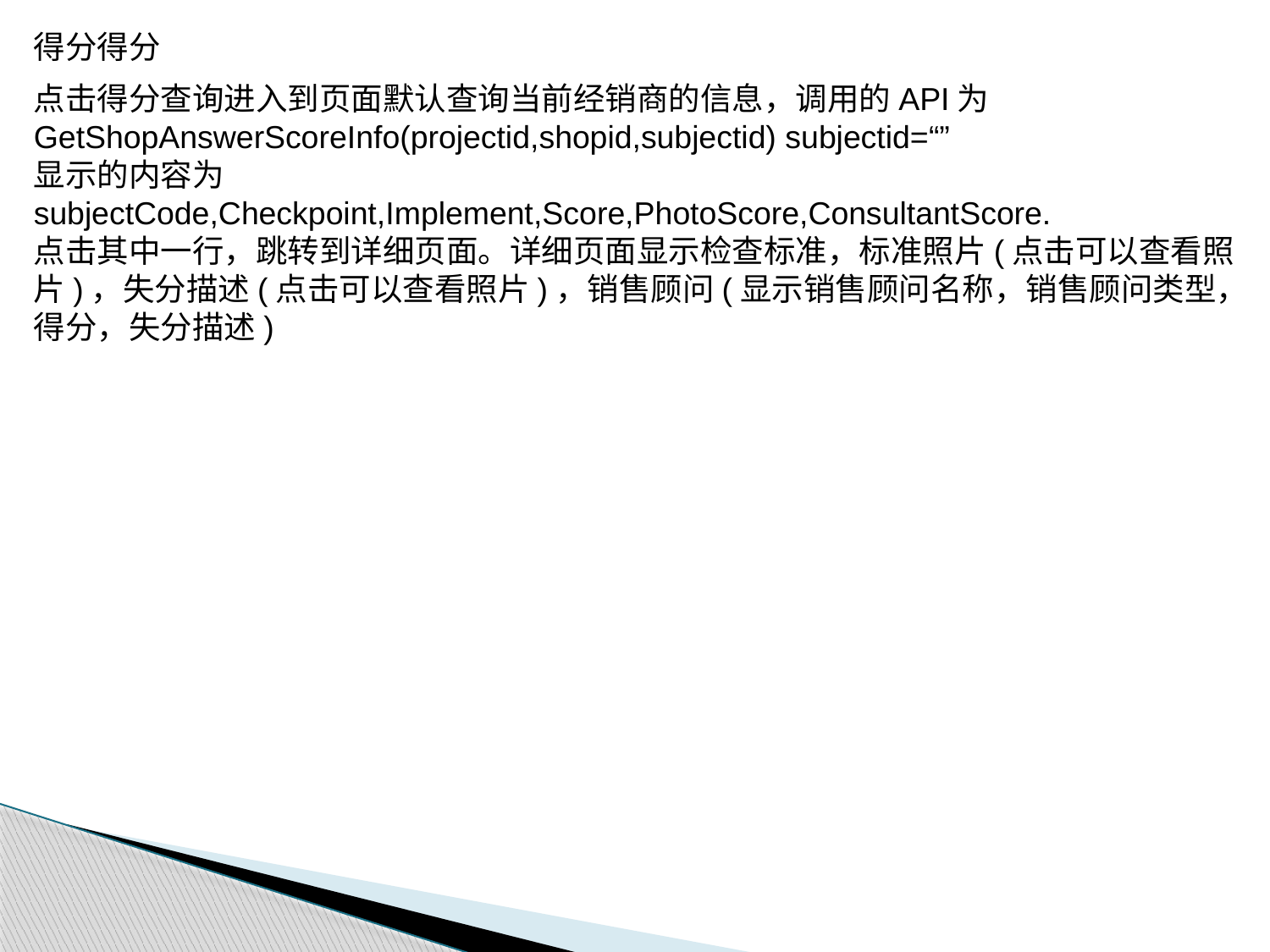

得分得分
点击得分查询进入到页面默认查询当前经销商的信息，调用的API为GetShopAnswerScoreInfo(projectid,shopid,subjectid) subjectid=“”
显示的内容为subjectCode,Checkpoint,Implement,Score,PhotoScore,ConsultantScore.
点击其中一行，跳转到详细页面。详细页面显示检查标准，标准照片(点击可以查看照片)，失分描述(点击可以查看照片)，销售顾问(显示销售顾问名称，销售顾问类型，得分，失分描述)